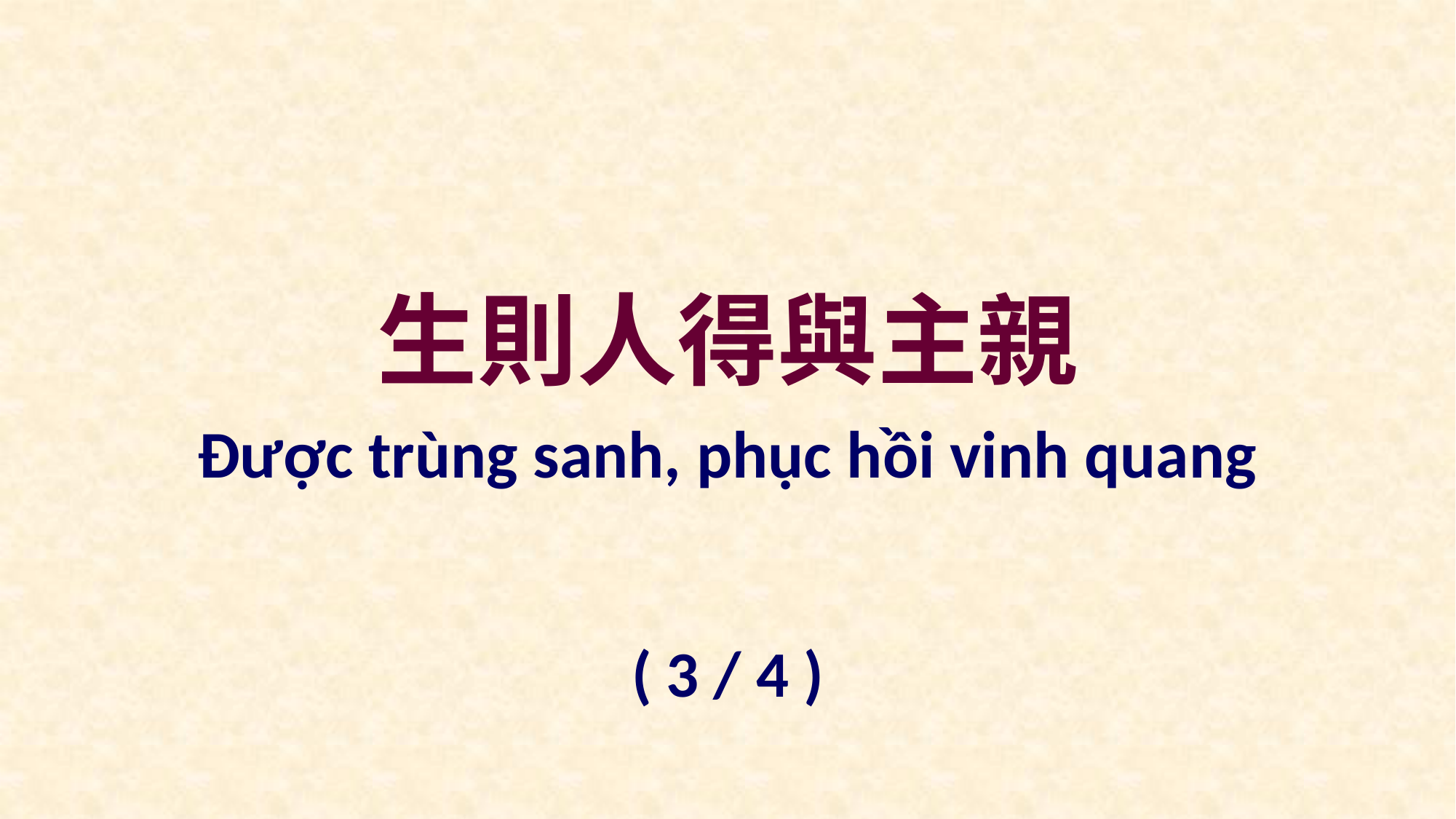

生則人得與主親
Ðược trùng sanh, phục hồi vinh quang
( 3 / 4 )